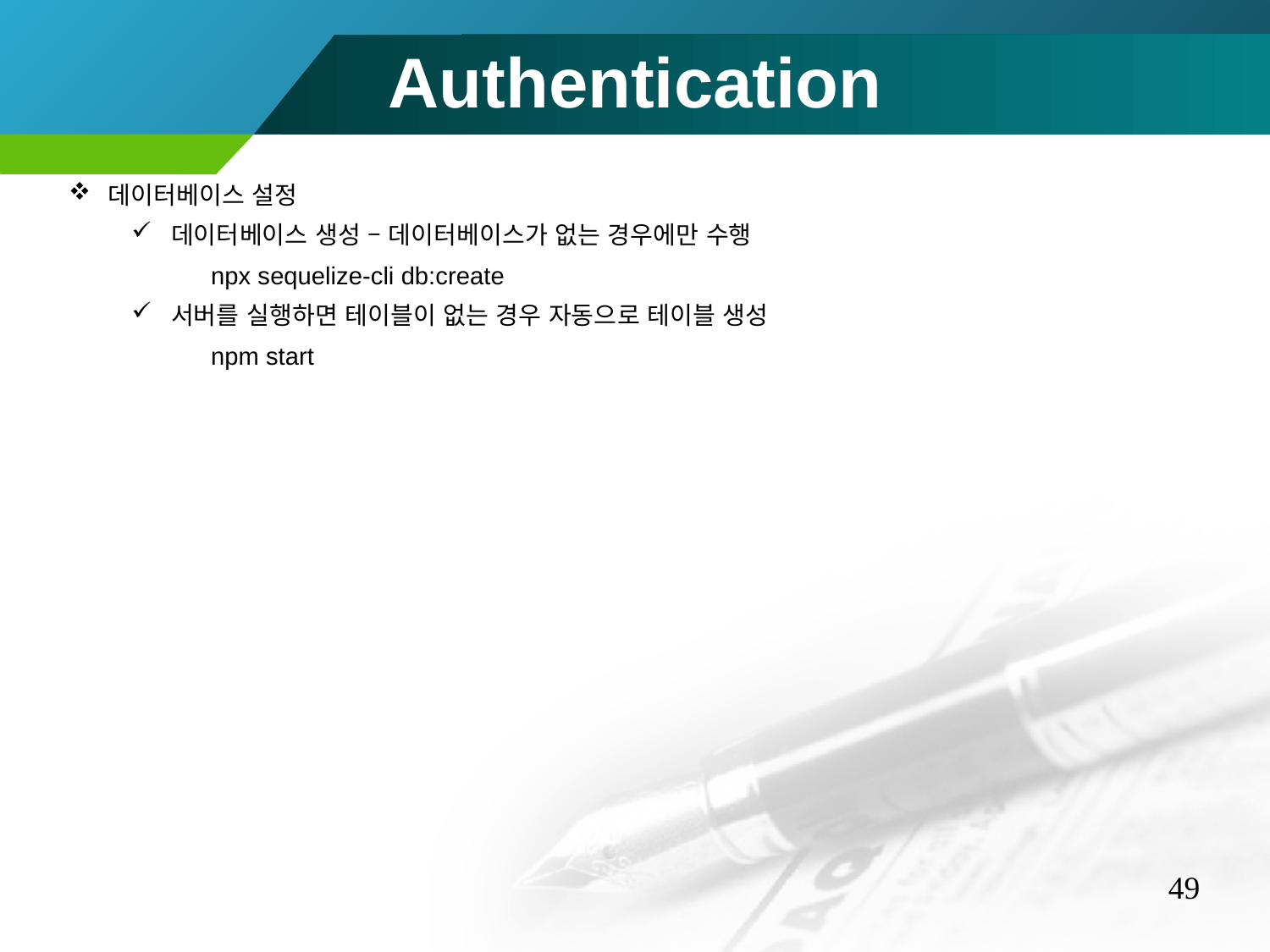

Authentication
데이터베이스 설정
데이터베이스 생성 – 데이터베이스가 없는 경우에만 수행
npx sequelize-cli db:create
서버를 실행하면 테이블이 없는 경우 자동으로 테이블 생성
npm start
49